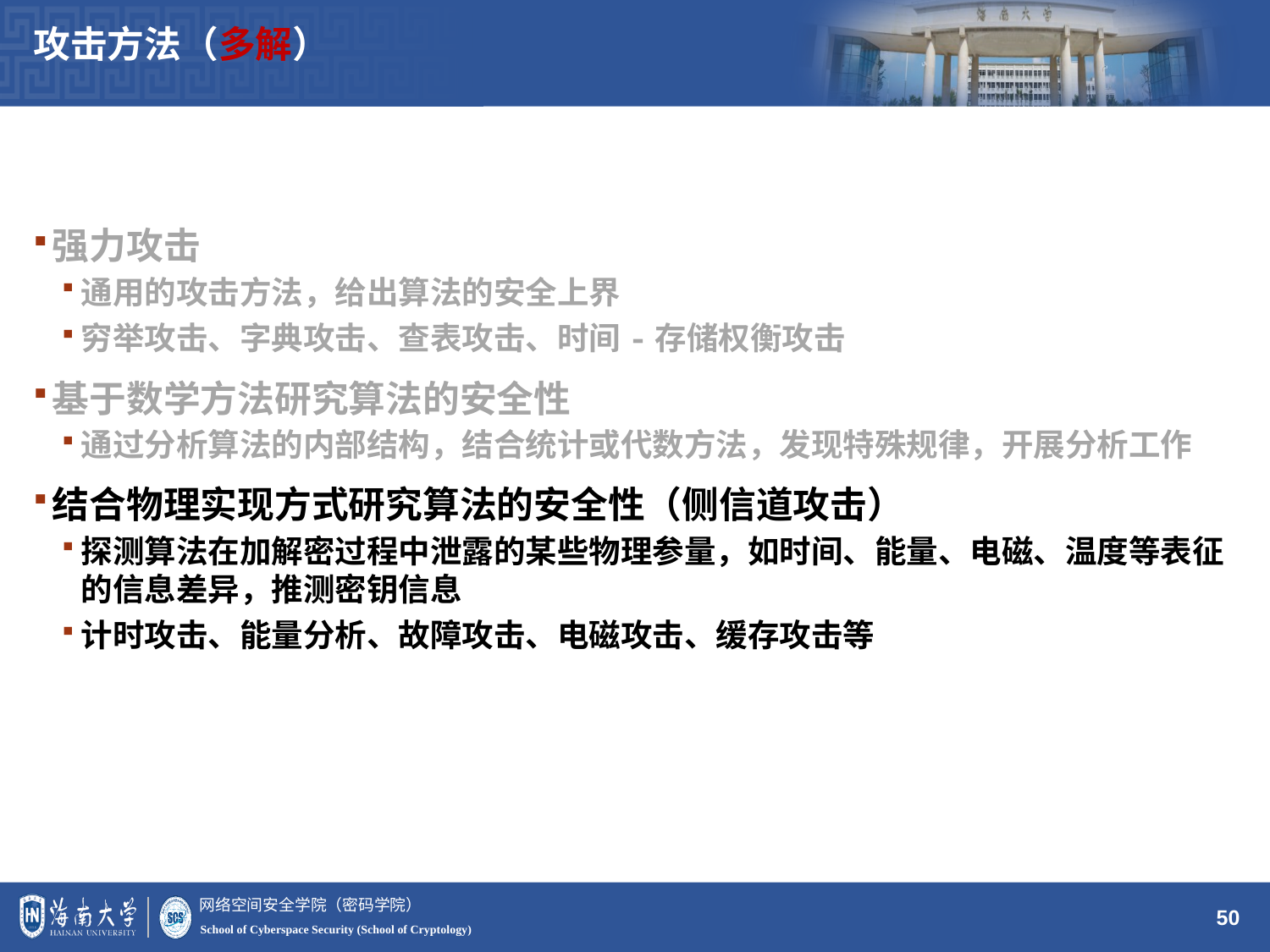

攻击方法（多解）

强力攻击
通用的攻击方法，给出算法的安全上界
穷举攻击、字典攻击、查表攻击、时间-存储权衡攻击
基于数学方法研究算法的安全性
通过分析算法的内部结构，结合统计或代数方法，发现特殊规律，开展分析工作
结合物理实现方式研究算法的安全性（侧信道攻击）
探测算法在加解密过程中泄露的某些物理参量，如时间、能量、电磁、温度等表征的信息差异，推测密钥信息
计时攻击、能量分析、故障攻击、电磁攻击、缓存攻击等

50